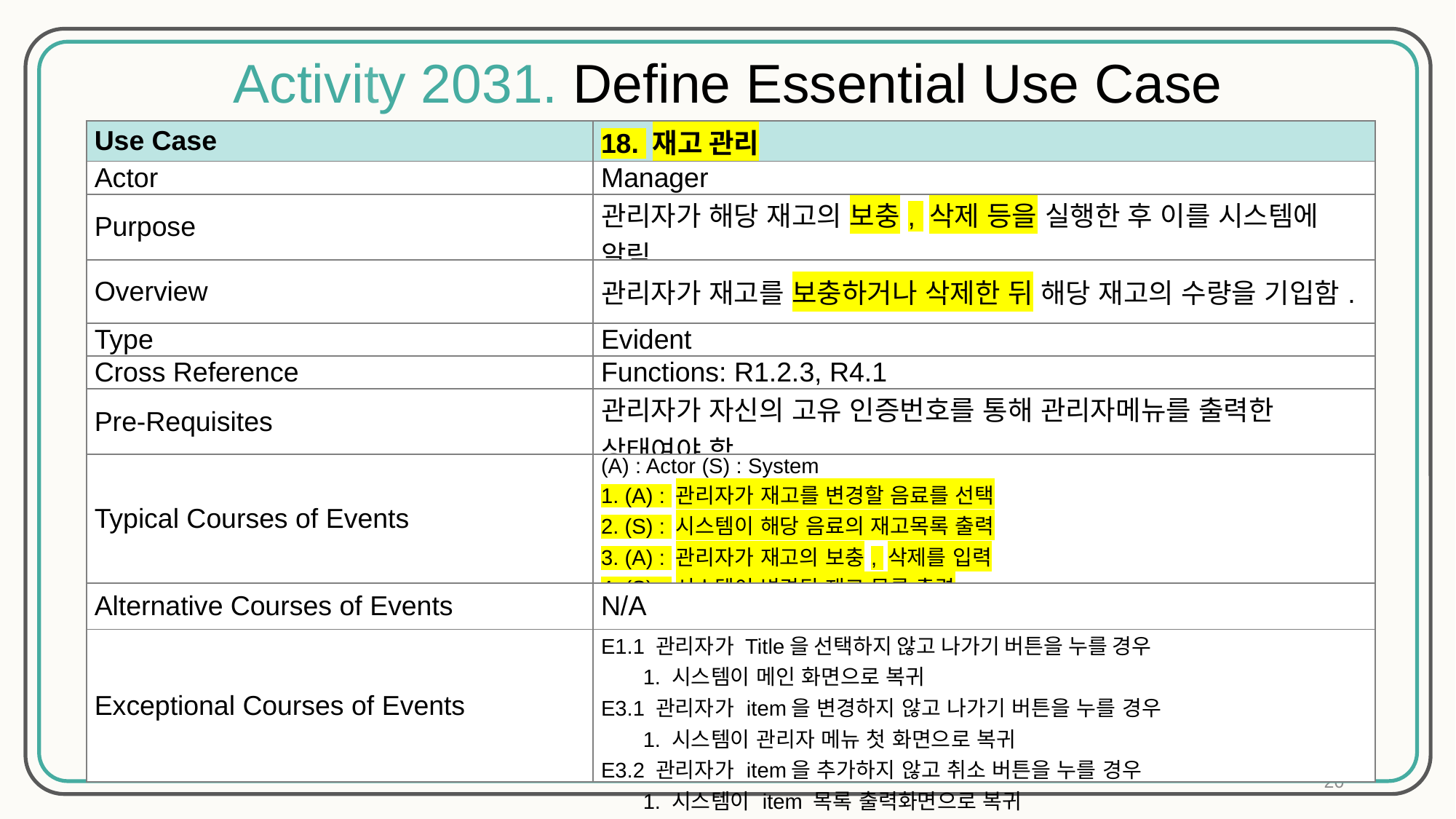

Activity 2031. Define Essential Use Case
| Use Case | 18. 재고 관리 |
| --- | --- |
| Actor | Manager |
| Purpose | 관리자가 해당 재고의 보충, 삭제 등을 실행한 후 이를 시스템에 알림 |
| Overview | 관리자가 재고를 보충하거나 삭제한 뒤 해당 재고의 수량을 기입함. |
| Type | Evident |
| Cross Reference | Functions: R1.2.3, R4.1 |
| Pre-Requisites | 관리자가 자신의 고유 인증번호를 통해 관리자메뉴를 출력한 상태여야 함 |
| Typical Courses of Events | (A) : Actor (S) : System 1. (A) : 관리자가 재고를 변경할 음료를 선택 2. (S) : 시스템이 해당 음료의 재고목록 출력 3. (A) : 관리자가 재고의 보충, 삭제를 입력 4. (S) : 시스템이 변경된 재고 목록 출력 |
| Alternative Courses of Events | N/A |
| Exceptional Courses of Events | E1.1 관리자가 Title을 선택하지 않고 나가기 버튼을 누를 경우         1. 시스템이 메인 화면으로 복귀  E3.1 관리자가 item을 변경하지 않고 나가기 버튼을 누를 경우         1. 시스템이 관리자 메뉴 첫 화면으로 복귀  E3.2 관리자가 item을 추가하지 않고 취소 버튼을 누를 경우         1. 시스템이 item 목록 출력화면으로 복귀 |
20